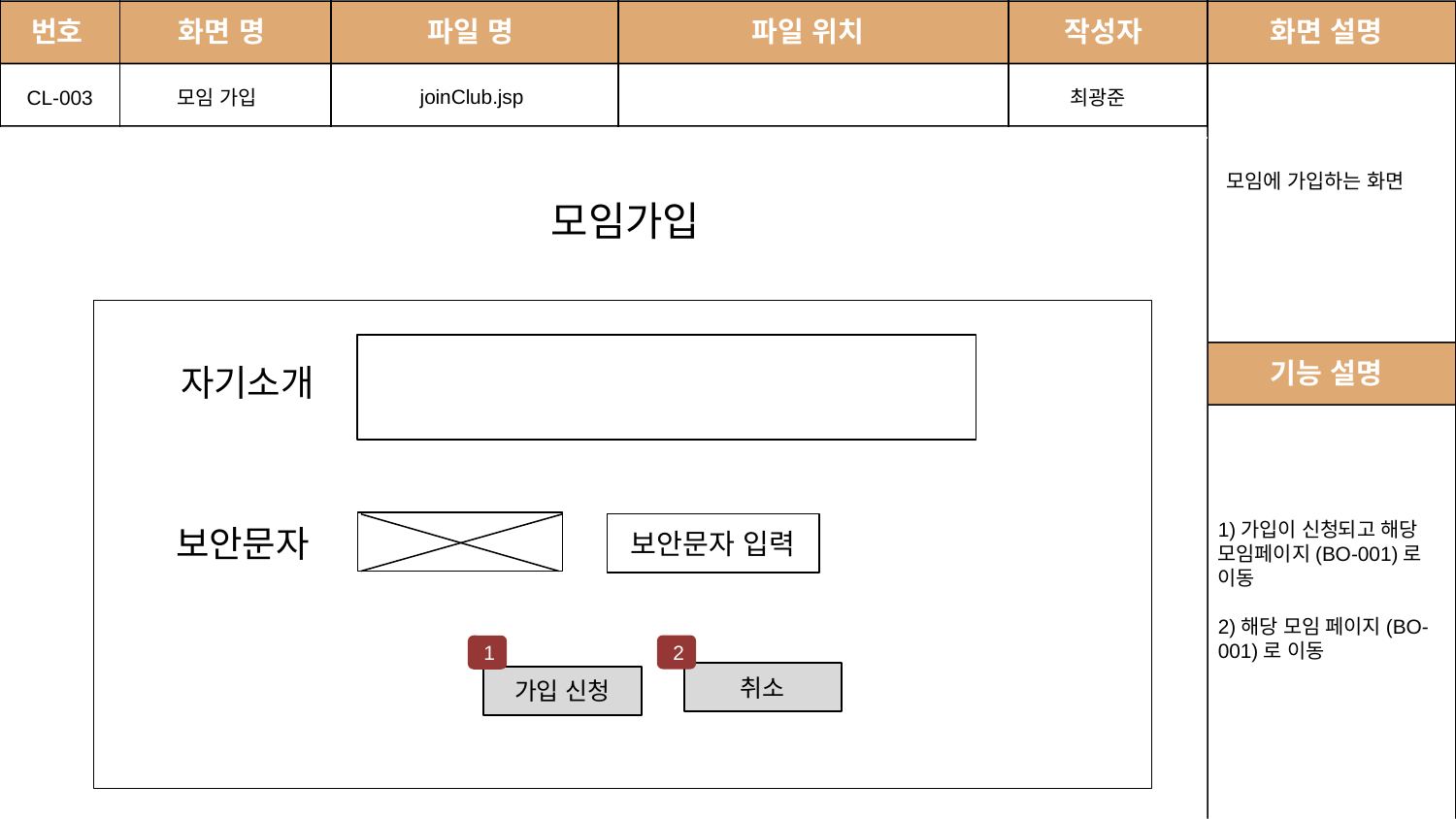

번호
화면 명
파일 명
# 파일 위치
작성자
화면 설명
joinClub.jsp
CL-003
모임 가입
최광준
2

모임에 가입하는 화면
모임가입

자기소개
기능 설명
1)가입이 신청되고 해당 모임페이지(BO-001)로 이동

2)해당 모임 페이지(BO-001)로 이동

보안문자
보안문자 입력
2
2
2
2
1
취소
가입 신청